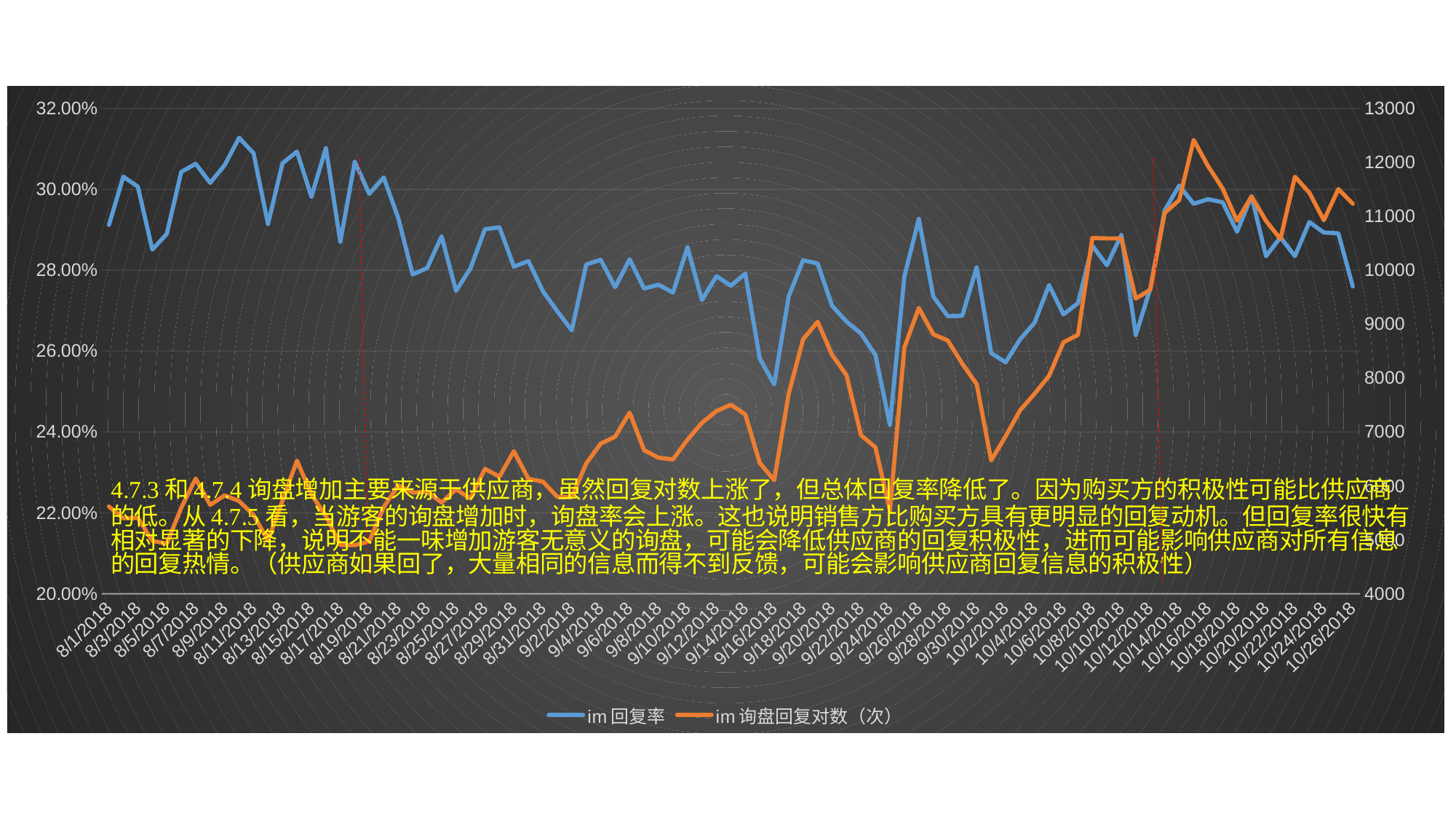

### Chart

| Category | im回复率 | im询盘回复对数（次） |
|---|---|---|
| 43313 | 0.2912022396184354 | 5617.0 |
| 43314 | 0.30314430095451994 | 5399.0 |
| 43315 | 0.30066740823136817 | 5406.0 |
| 43316 | 0.28510906280414494 | 4980.0 |
| 43317 | 0.2889722694494929 | 4929.0 |
| 43318 | 0.304309969525468 | 5592.0 |
| 43319 | 0.30632519594628327 | 6136.0 |
| 43320 | 0.3016025641025641 | 5646.0 |
| 43321 | 0.30600662147248936 | 5823.0 |
| 43322 | 0.31275292573553537 | 5719.0 |
| 43323 | 0.3089417091114884 | 5459.0 |
| 43324 | 0.29142823776713767 | 4991.0 |
| 43325 | 0.30644902328070645 | 5726.0 |
| 43326 | 0.3093404753933713 | 6468.0 |
| 43327 | 0.29819277108433734 | 5841.0 |
| 43328 | 0.3102012887038832 | 5440.0 |
| 43329 | 0.2870440840700193 | 4903.0 |
| 43330 | 0.3068110679854764 | 4901.0 |
| 43331 | 0.29888721804511276 | 4969.0 |
| 43332 | 0.3029565969407059 | 5605.0 |
| 43333 | 0.2929361868083654 | 6009.0 |
| 43334 | 0.27897036474164133 | 5874.0 |
| 43335 | 0.2805296246904172 | 5890.0 |
| 43336 | 0.2883855275159623 | 5691.0 |
| 43337 | 0.2749039040429769 | 5936.0 |
| 43338 | 0.2805216291178045 | 5765.0 |
| 43339 | 0.29016400973951395 | 6316.0 |
| 43340 | 0.2906111686599491 | 6172.0 |
| 43341 | 0.2808760728933237 | 6643.0 |
| 43342 | 0.2822814528380058 | 6132.0 |
| 43343 | 0.27485644526834563 | 6079.0 |
| 43344 | 0.269862694903421 | 5798.0 |
| 43345 | 0.2651397159871736 | 5788.0 |
| 43346 | 0.28142136433428383 | 6415.0 |
| 43347 | 0.2825661320558217 | 6783.0 |
| 43348 | 0.275802912427688 | 6913.0 |
| 43349 | 0.2827013944911836 | 7359.0 |
| 43350 | 0.27547856286434863 | 6663.0 |
| 43351 | 0.27641897333728965 | 6521.0 |
| 43352 | 0.27447249355152437 | 6491.0 |
| 43353 | 0.28567262425530143 | 6857.0 |
| 43354 | 0.27262701551566776 | 7169.0 |
| 43355 | 0.2785444947209653 | 7387.0 |
| 43356 | 0.276158940397351 | 7506.0 |
| 43357 | 0.2791814336343889 | 7326.0 |
| 43358 | 0.25816691445332907 | 6425.0 |
| 43359 | 0.25178402012952195 | 6104.0 |
| 43360 | 0.2735176182534332 | 7708.0 |
| 43361 | 0.2824840454825229 | 8720.0 |
| 43362 | 0.28167040358744394 | 9045.0 |
| 43363 | 0.27120061768112214 | 8430.0 |
| 43364 | 0.26729403173338645 | 8052.5 |
| 43365 | 0.26434964768615504 | 6940.5 |
| 43366 | 0.2590363769625429 | 6715.0 |
| 43367 | 0.2417179520754223 | 5538.0 |
| 43368 | 0.2784929458422729 | 8567.0 |
| 43369 | 0.2926921382262227 | 9300.0 |
| 43370 | 0.27346926108680136 | 8812.0 |
| 43371 | 0.26864150244022983 | 8697.0 |
| 43372 | 0.26873821751283883 | 8268.0 |
| 43373 | 0.2807204898191656 | 7886.0 |
| 43374 | 0.2595236185740637 | 6472.0 |
| 43375 | 0.25722940826642876 | 6920.5 |
| 43376 | 0.262912048877522 | 7401.5 |
| 43377 | 0.26701298701298704 | 7710.0 |
| 43378 | 0.2763212150367672 | 8041.5 |
| 43379 | 0.26908503633766073 | 8664.0 |
| 43380 | 0.2718526068692859 | 8801.5 |
| 43381 | 0.28608449183425566 | 10598.0 |
| 43382 | 0.2812267657992565 | 10591.0 |
| 43383 | 0.2887116564417178 | 10588.5 |
| 43384 | 0.2639585422935473 | 9474.0 |
| 43385 | 0.2754865814970419 | 9639.0 |
| 43386 | 0.2948174793498535 | 11064.5 |
| 43387 | 0.3009267889957123 | 11299.5 |
| 43388 | 0.29643513765191853 | 12415.0 |
| 43389 | 0.29756559912201935 | 11930.0 |
| 43390 | 0.2968069479163982 | 11517.0 |
| 43391 | 0.28953161468279226 | 10916.5 |
| 43392 | 0.2983489946978844 | 11366.5 |
| 43393 | 0.2834592517589636 | 10918.0 |
| 43394 | 0.28815405986980086 | 10579.0 |
| 43395 | 0.28349681097796675 | 11734.5 |
| 43396 | 0.29192720961690616 | 11438.0 |
| 43397 | 0.28931900021181955 | 10927.0 |
| 43398 | 0.28914300075395827 | 11505.0 |
| 43399 | 0.2760060930666798 | 11234.0 |